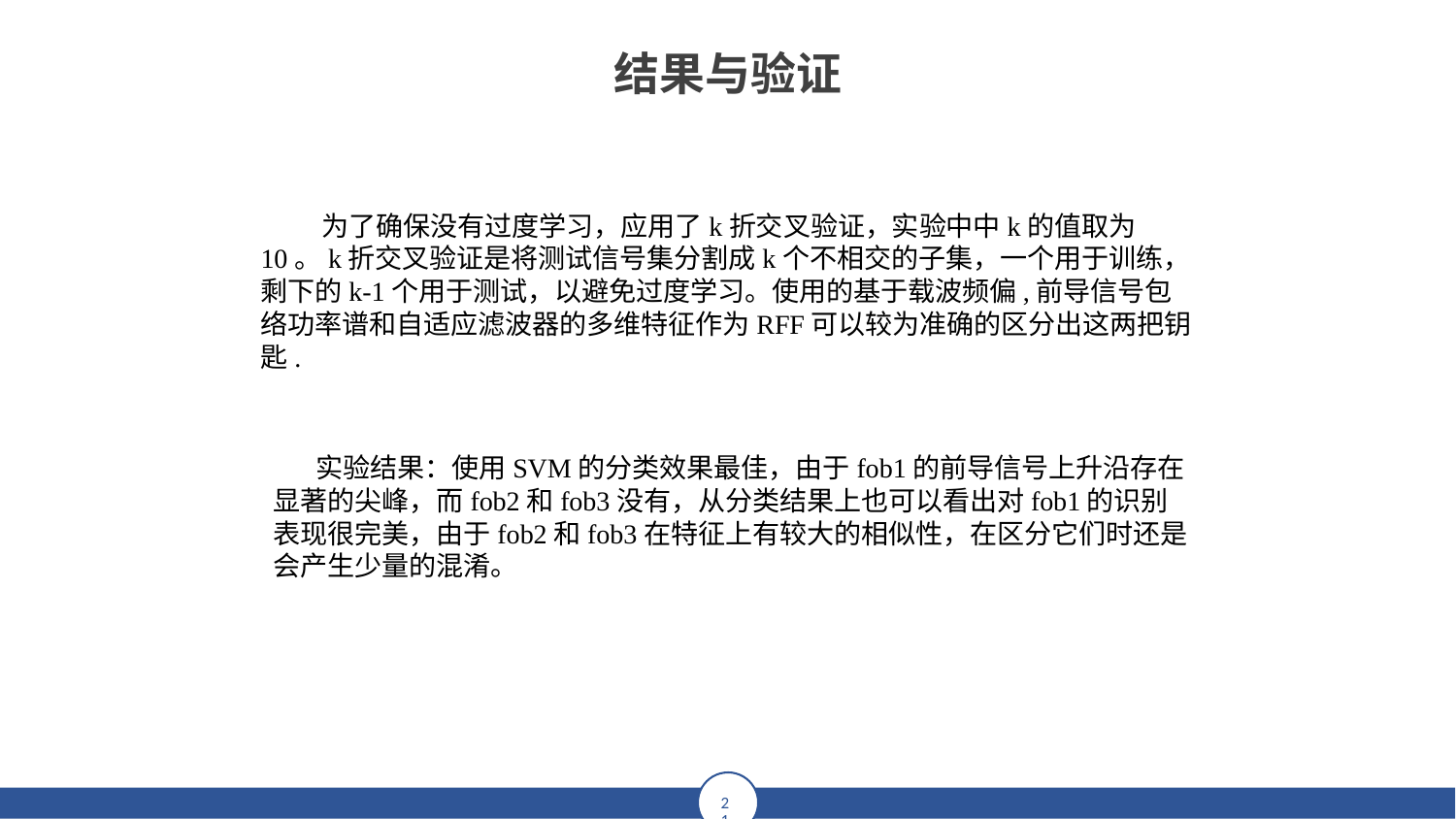

结果与验证
         为了确保没有过度学习，应用了k折交叉验证，实验中中k的值取为10。k折交叉验证是将测试信号集分割成k个不相交的子集，一个用于训练，剩下的k-1个用于测试，以避免过度学习。使用的基于载波频偏,前导信号包络功率谱和自适应滤波器的多维特征作为RFF可以较为准确的区分出这两把钥匙.
实验结果：使用SVM的分类效果最佳，由于fob1的前导信号上升沿存在显著的尖峰，而fob2和fob3没有，从分类结果上也可以看出对fob1的识别表现很完美，由于fob2和fob3在特征上有较大的相似性，在区分它们时还是会产生少量的混淆。
延时符